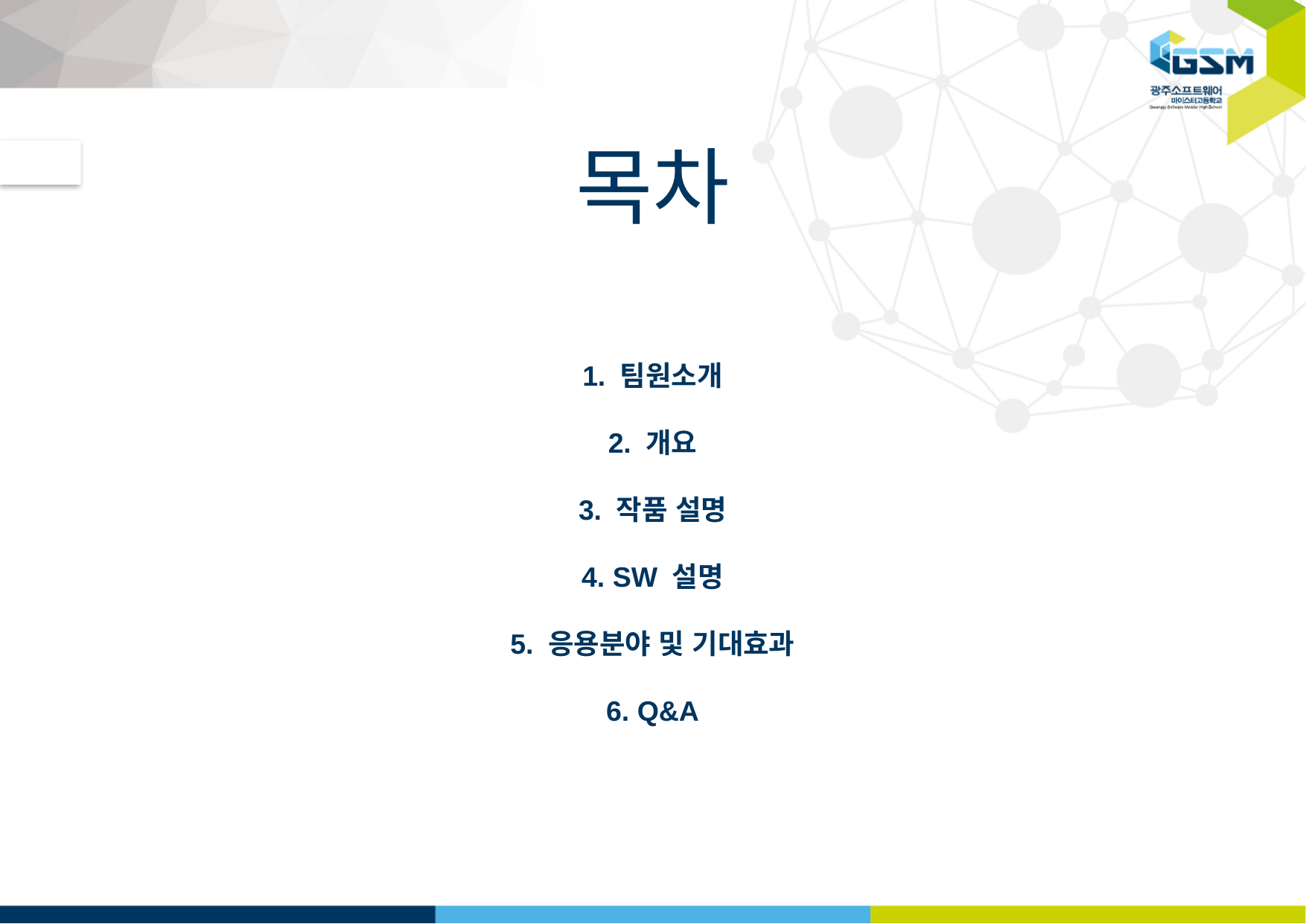

목차

1. 팀원소개
2. 개요
3. 작품 설명
4. SW 설명
5. 응용분야 및 기대효과
6. Q&A